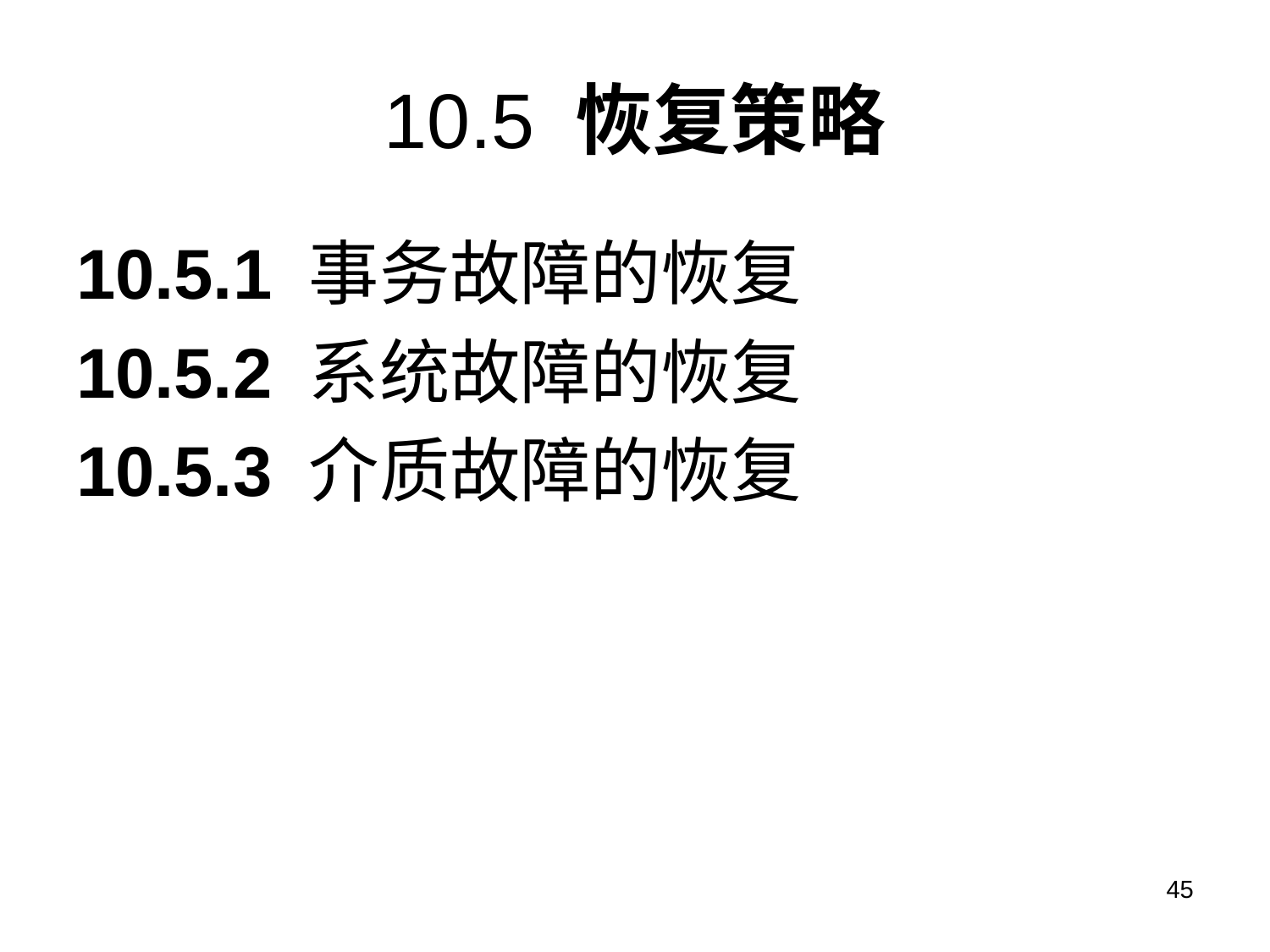

# 10.5 恢复策略
10.5.1 事务故障的恢复
10.5.2 系统故障的恢复
10.5.3 介质故障的恢复

45